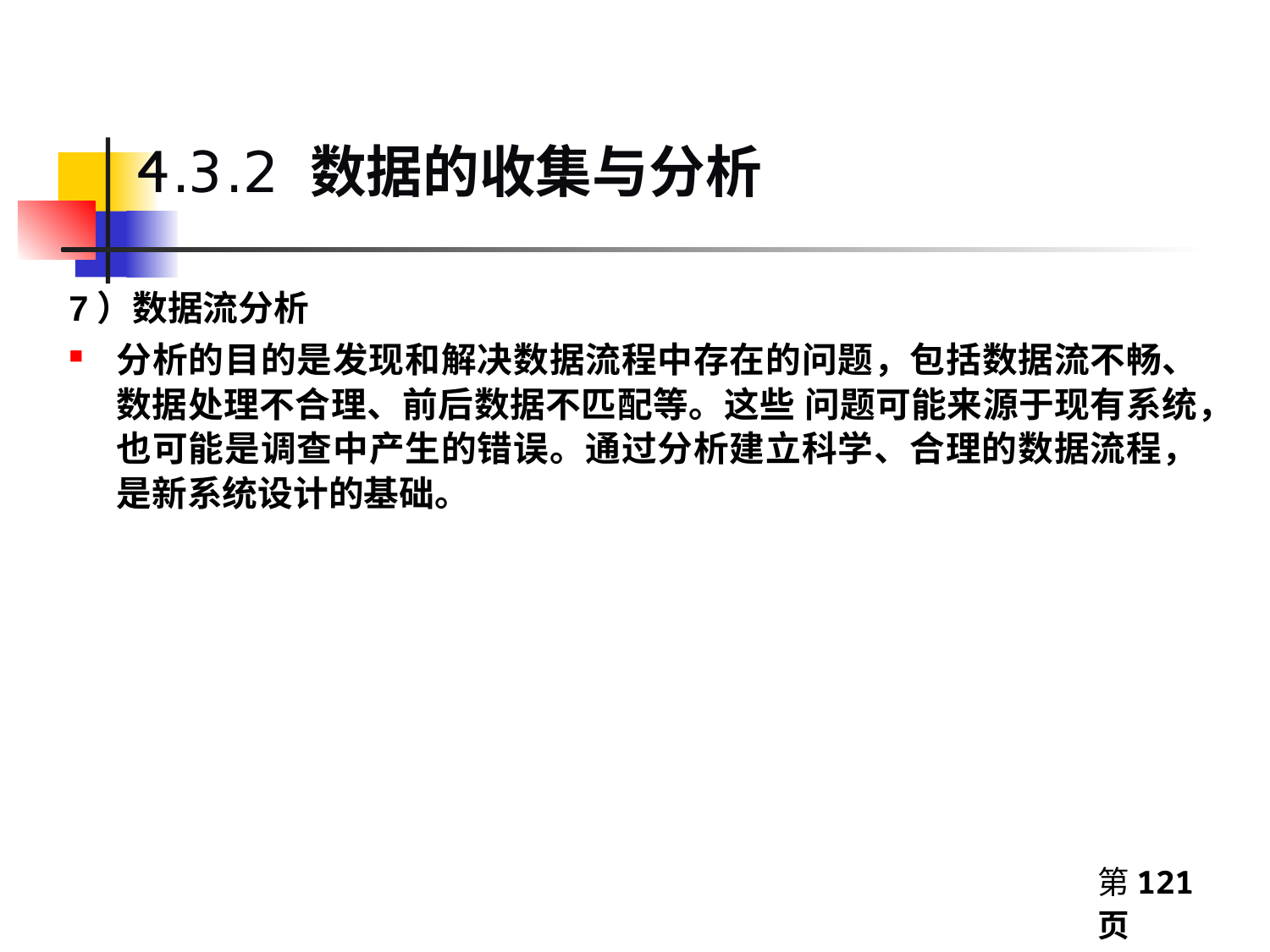

4.3.2 数据的收集与分析
7）数据流分析
分析的目的是发现和解决数据流程中存在的问题，包括数据流不畅、数据处理不合理、前后数据不匹配等。这些 问题可能来源于现有系统，也可能是调查中产生的错误。通过分析建立科学、合理的数据流程，是新系统设计的基础。